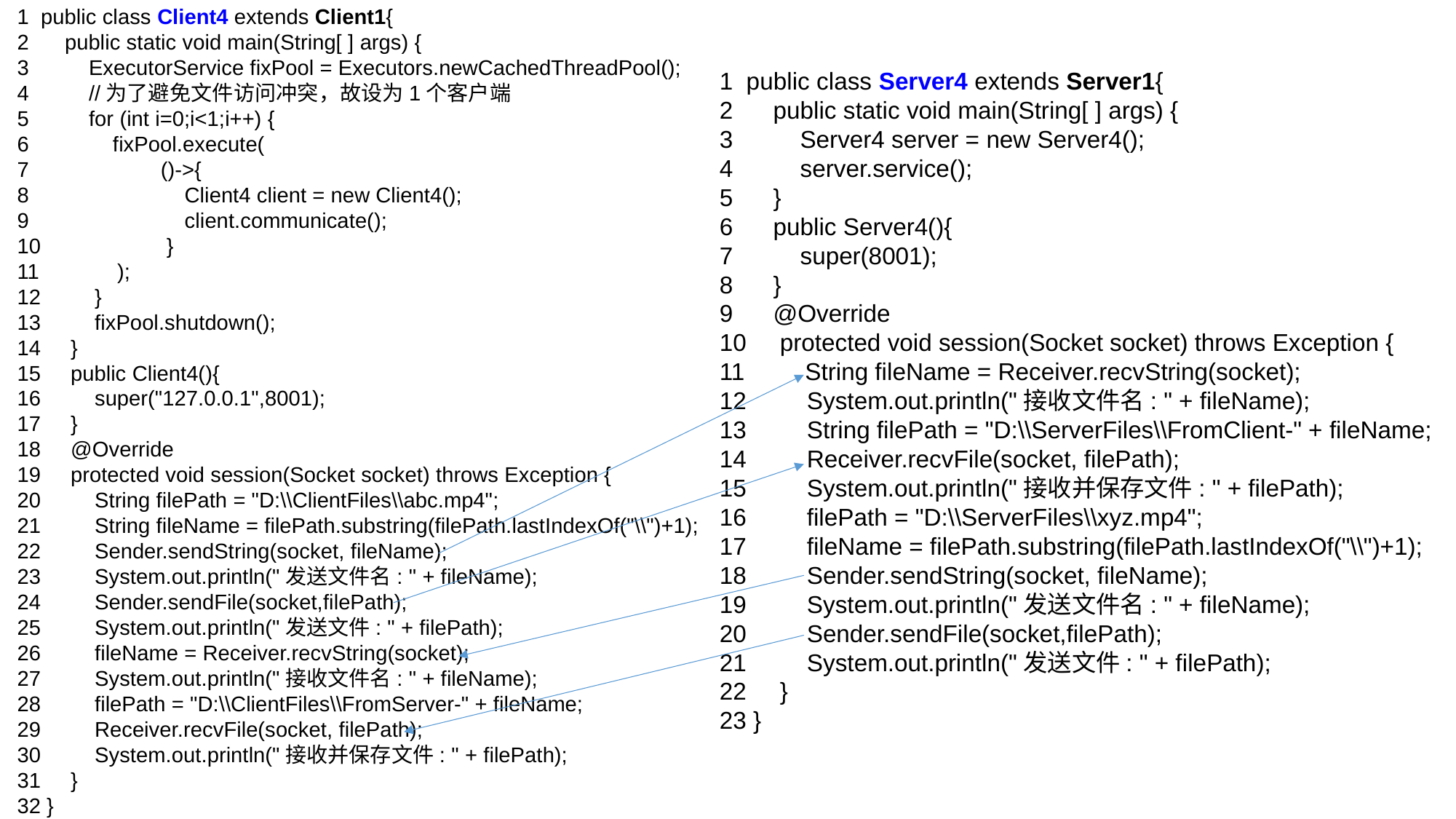

1  public class Client4 extends Client1{
2      public static void main(String[ ] args) {
3          ExecutorService fixPool = Executors.newCachedThreadPool();
4          //为了避免文件访问冲突，故设为1个客户端
5          for (int i=0;i<1;i++) {
6              fixPool.execute(
7                      ()->{
8                          Client4 client = new Client4();
9                          client.communicate();
10                     }
11             );
12         }
13         fixPool.shutdown();
14     }
15     public Client4(){
16         super("127.0.0.1",8001);
17     }
18     @Override
19     protected void session(Socket socket) throws Exception {
20         String filePath = "D:\\ClientFiles\\abc.mp4";
21         String fileName = filePath.substring(filePath.lastIndexOf("\\")+1);
22         Sender.sendString(socket, fileName);
23         System.out.println("发送文件名: " + fileName);
24         Sender.sendFile(socket,filePath);
25         System.out.println("发送文件: " + filePath);
26         fileName = Receiver.recvString(socket);
27         System.out.println("接收文件名: " + fileName);
28         filePath = "D:\\ClientFiles\\FromServer-" + fileName;
29         Receiver.recvFile(socket, filePath);
30         System.out.println("接收并保存文件: " + filePath);
31     }
32 }
1  public class Server4 extends Server1{
2      public static void main(String[ ] args) {
3          Server4 server = new Server4();
4          server.service();
5      }
6      public Server4(){
7          super(8001);
8      }
9      @Override
10     protected void session(Socket socket) throws Exception {
11         String fileName = Receiver.recvString(socket);
12         System.out.println("接收文件名: " + fileName);
13         String filePath = "D:\\ServerFiles\\FromClient-" + fileName;
14         Receiver.recvFile(socket, filePath);
15         System.out.println("接收并保存文件: " + filePath);
16         filePath = "D:\\ServerFiles\\xyz.mp4";
17         fileName = filePath.substring(filePath.lastIndexOf("\\")+1);
18         Sender.sendString(socket, fileName);
19         System.out.println("发送文件名: " + fileName);
20         Sender.sendFile(socket,filePath);
21         System.out.println("发送文件: " + filePath);
22     }
23 }